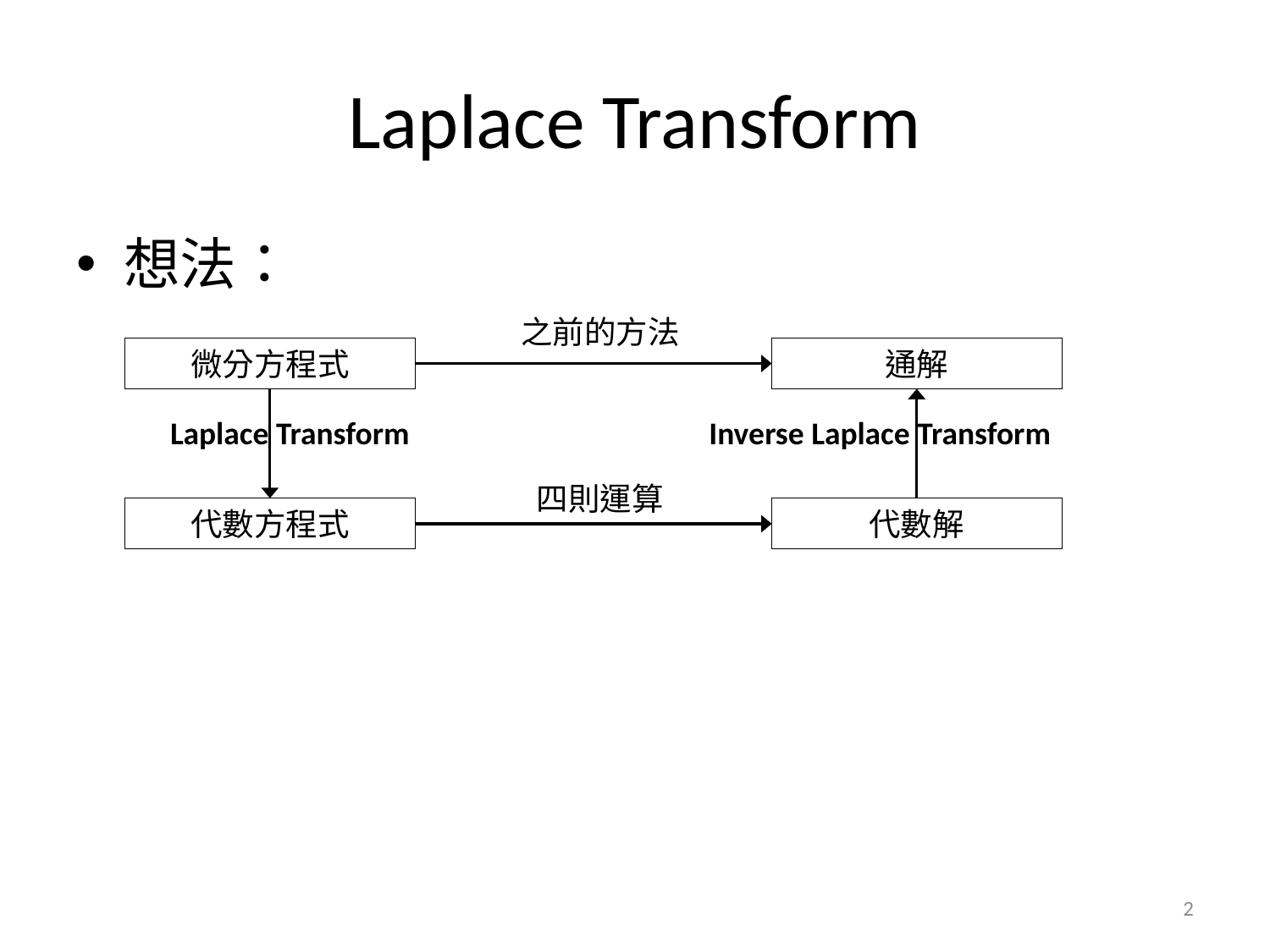

# Laplace Transform
想法：

之前的方法
微分方程式
通解
Laplace Transform
Inverse Laplace Transform
四則運算
代數方程式
代數解
2